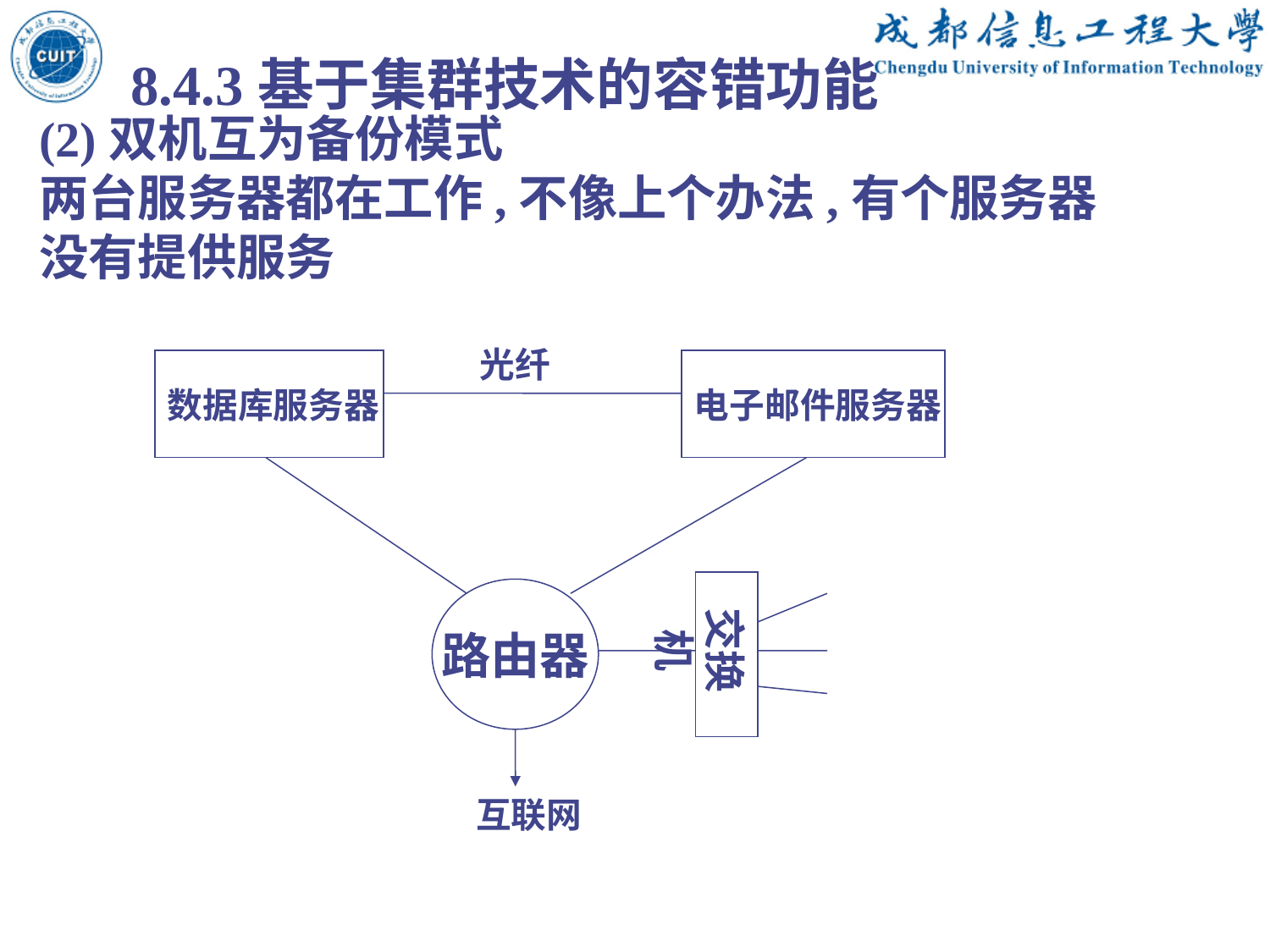

8.4.3基于集群技术的容错功能
(2)双机互为备份模式
两台服务器都在工作,不像上个办法,有个服务器没有提供服务
光纤
数据库服务器
电子邮件服务器

路由器
交换机

互联网